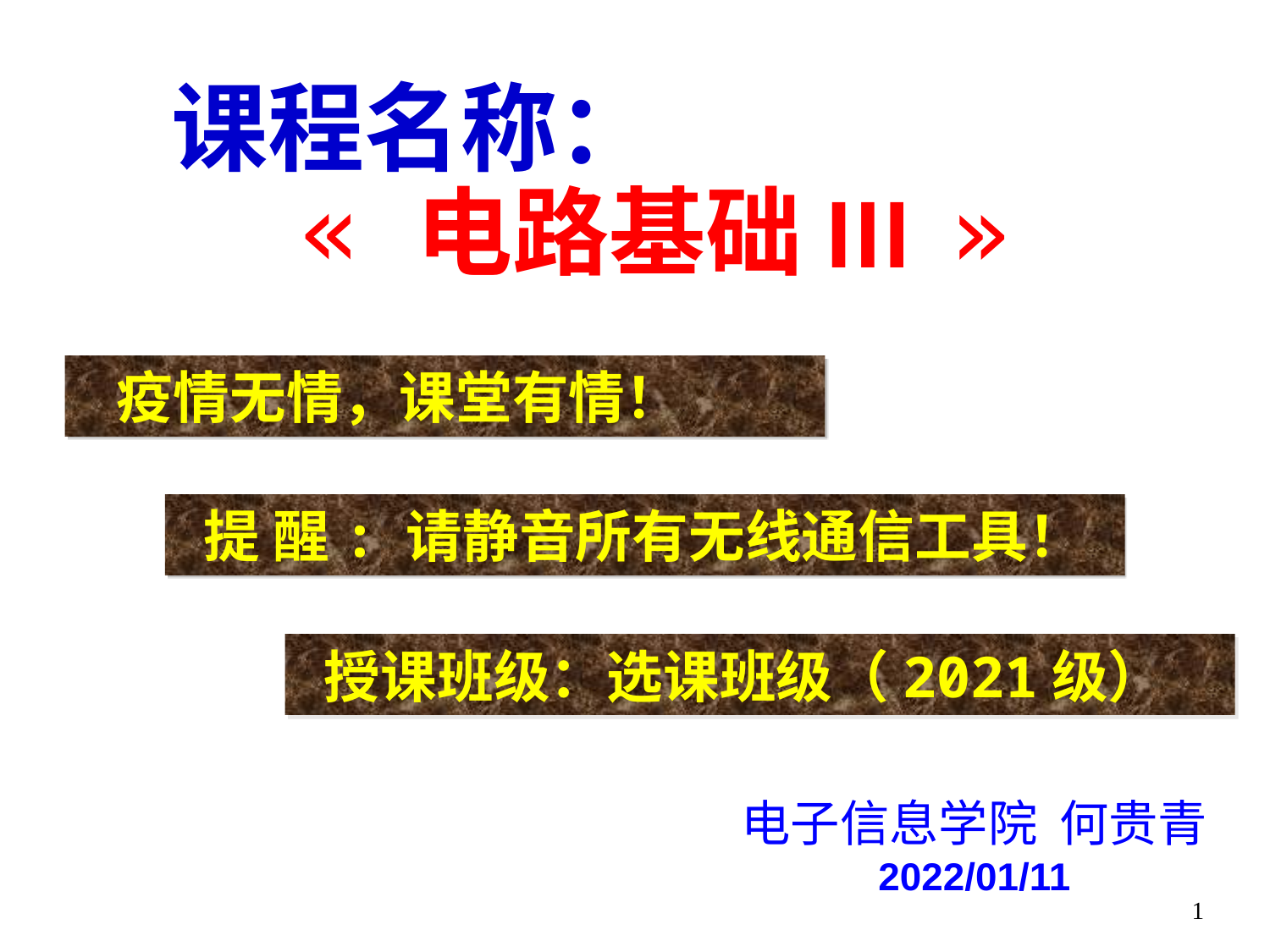

课程名称：
     « 电路基础 Ⅲ »
  疫情无情，课堂有情！
 提 醒: 请静音所有无线通信工具！
 授课班级：选课班级（2021级）
电子信息学院  何贵青
2022/01/11
1
1